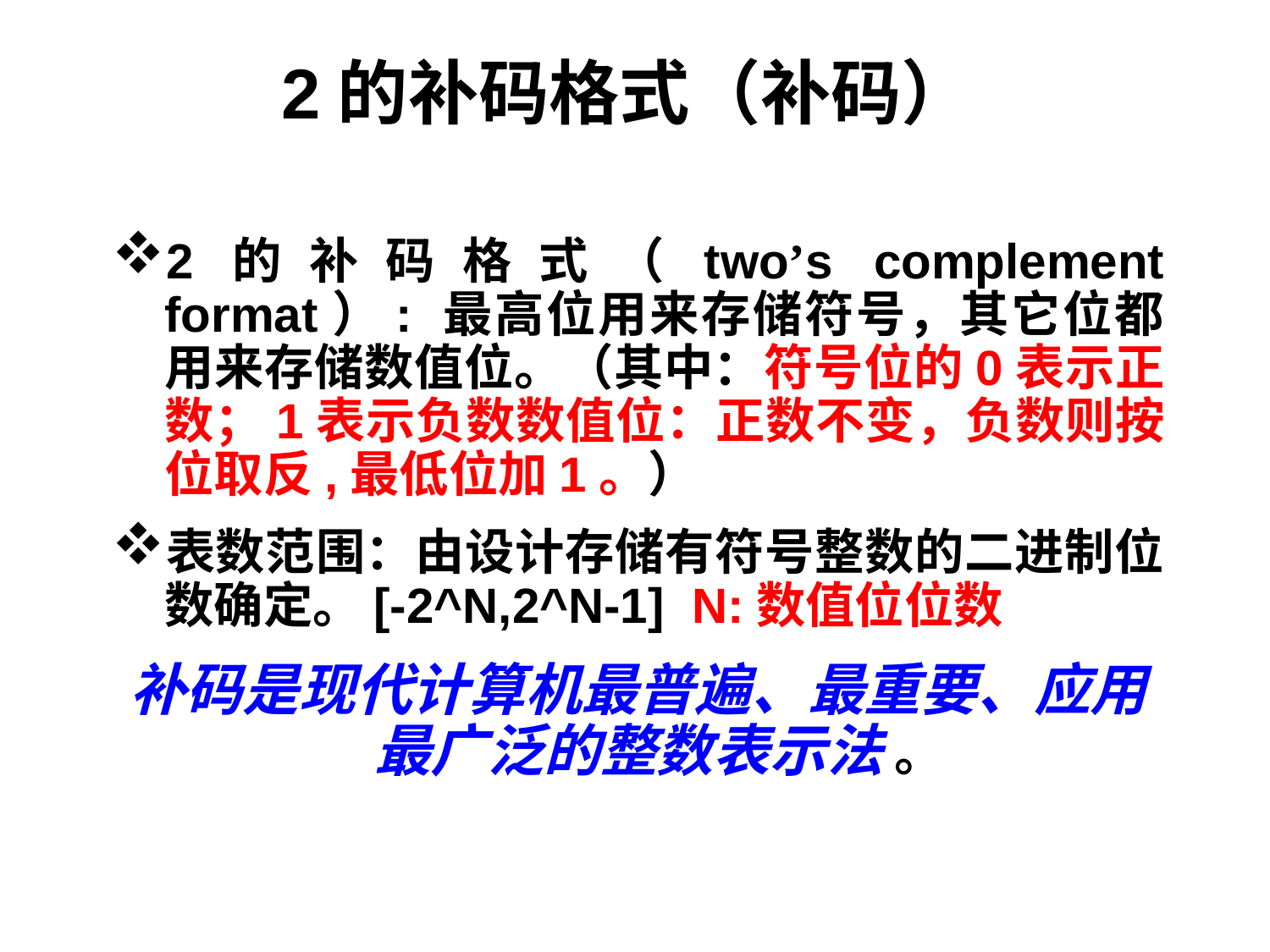

# 2的补码格式（补码）

2的补码格式（two’s complement format）: 最高位用来存储符号，其它位都用来存储数值位。（其中：符号位的0表示正数；1表示负数数值位：正数不变，负数则按位取反,最低位加1。）
表数范围：由设计存储有符号整数的二进制位数确定。[-2^N,2^N-1]  N:数值位位数
补码是现代计算机最普遍、最重要、应用最广泛的整数表示法 。